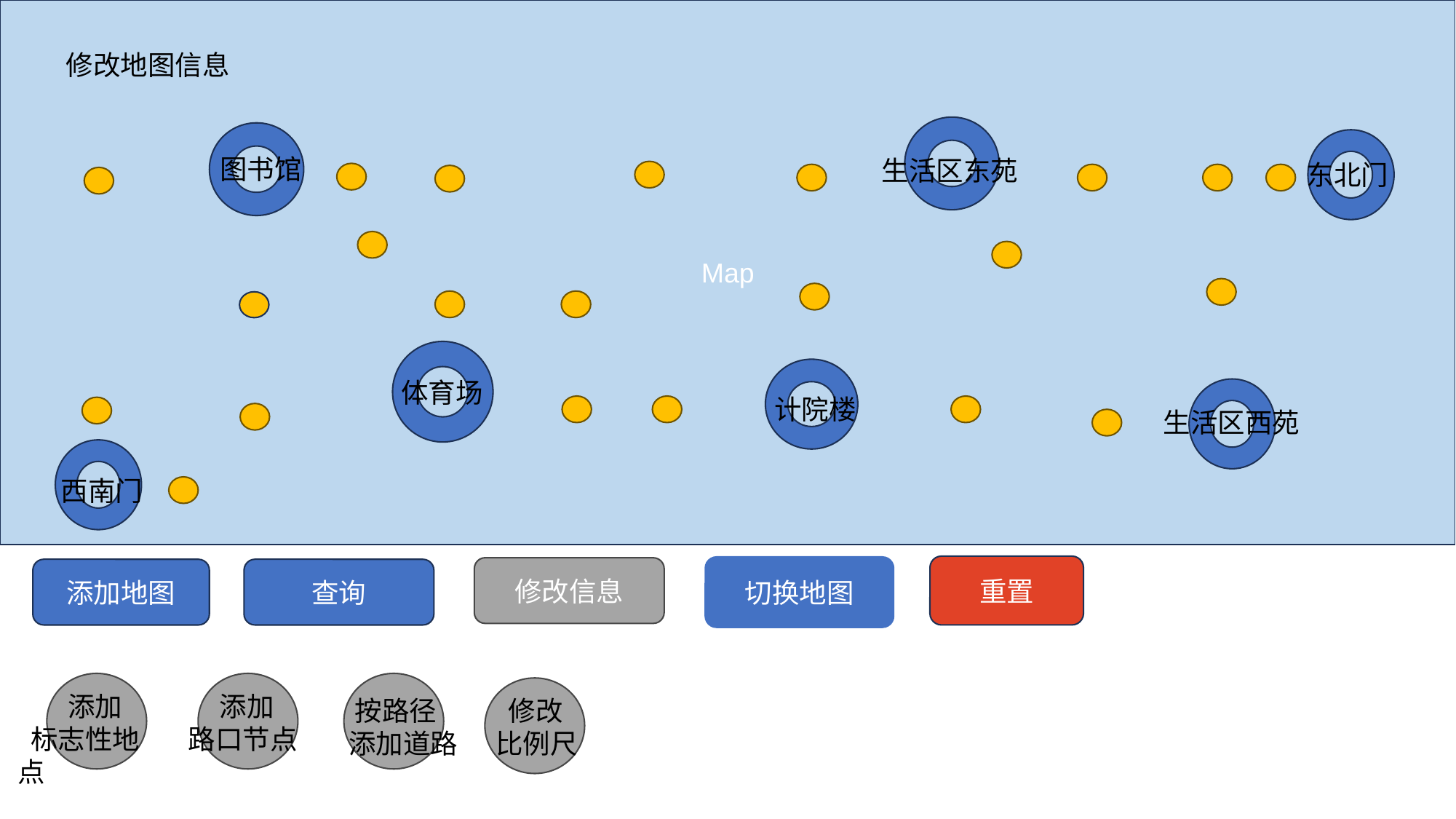

Map
修改地图信息

图书馆
生活区东苑
东北门

体育场

计院楼

生活区西苑

西南门

切换地图
重置
修改信息
添加地图
查询

       添加
 标志性地点

    添加
路口节点
  按路径
 添加道路
 修改
比例尺